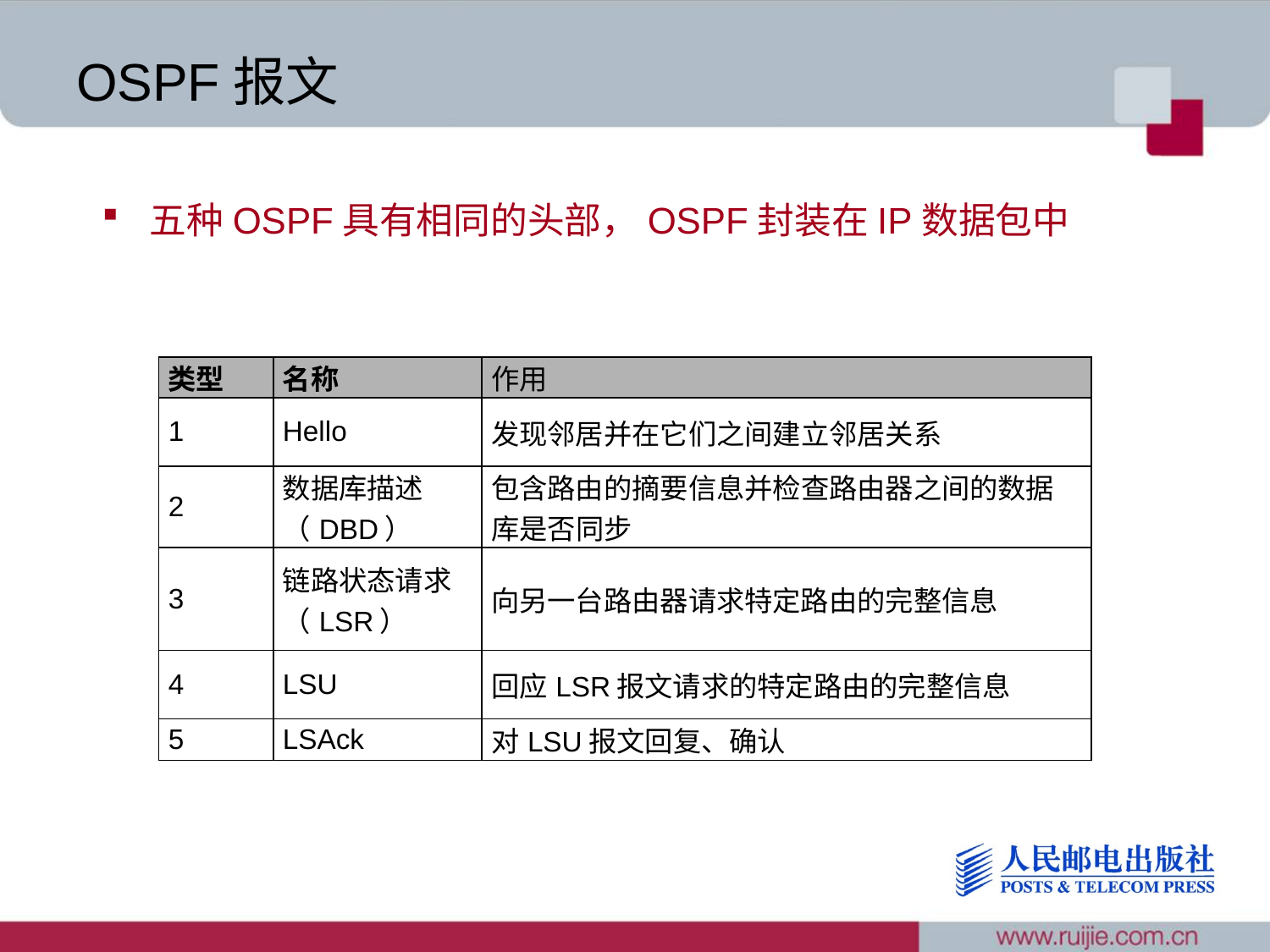

# OSPF报文
五种OSPF具有相同的头部，OSPF封装在IP数据包中

| 类型 | 名称 | 作用 |
| --- | --- | --- |
| 1 | Hello | 发现邻居并在它们之间建立邻居关系 |
| 2 | 数据库描述（DBD） | 包含路由的摘要信息并检查路由器之间的数据库是否同步 |
| 3 | 链路状态请求（LSR） | 向另一台路由器请求特定路由的完整信息 |
| 4 | LSU | 回应LSR报文请求的特定路由的完整信息 |
| 5 | LSAck | 对LSU报文回复、确认 |